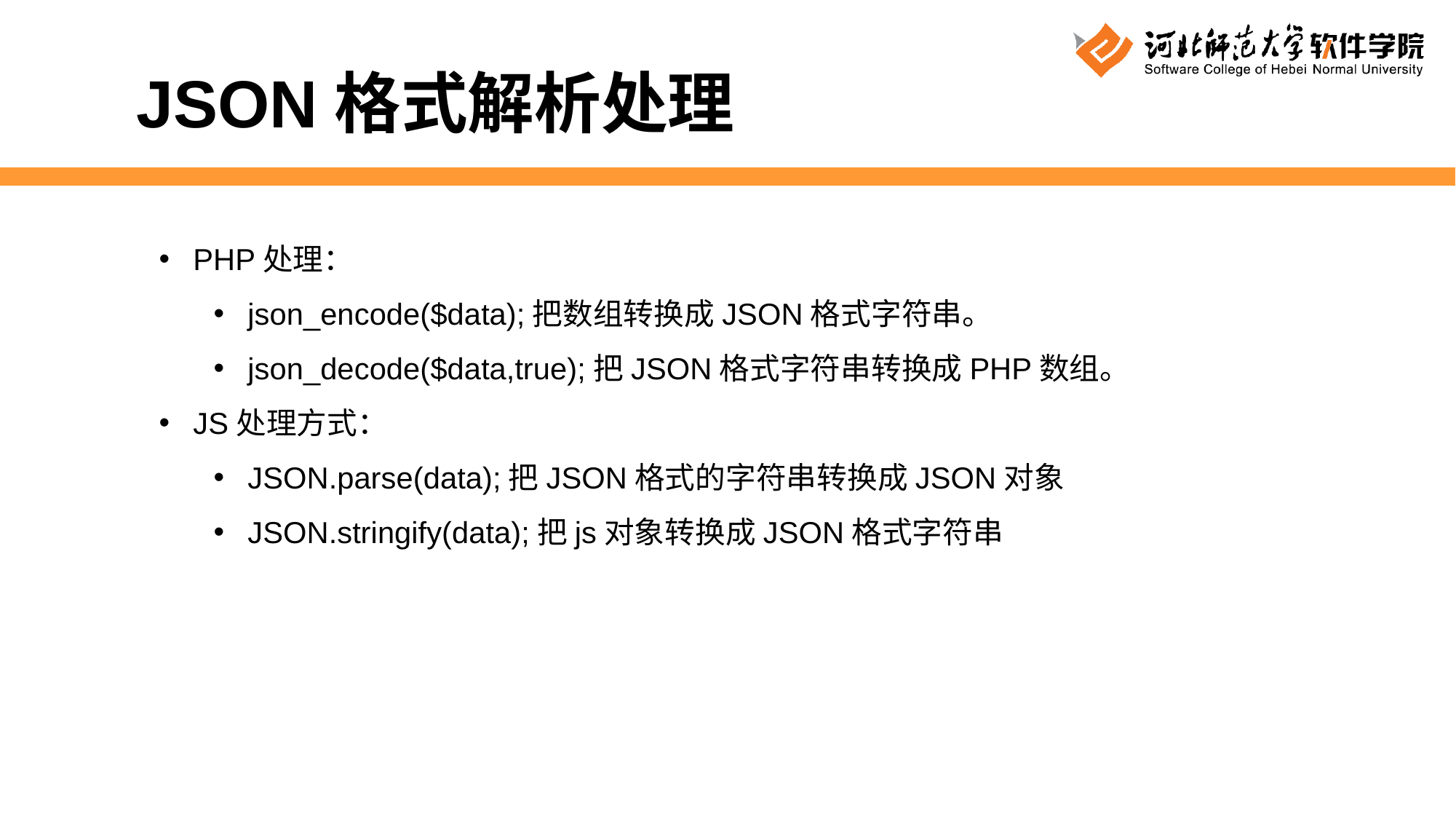

JSON格式解析处理
PHP处理：
json_encode($data);把数组转换成JSON格式字符串。
json_decode($data,true);把JSON格式字符串转换成PHP数组。
JS处理方式：
JSON.parse(data);把JSON格式的字符串转换成JSON对象
JSON.stringify(data);把js对象转换成JSON格式字符串